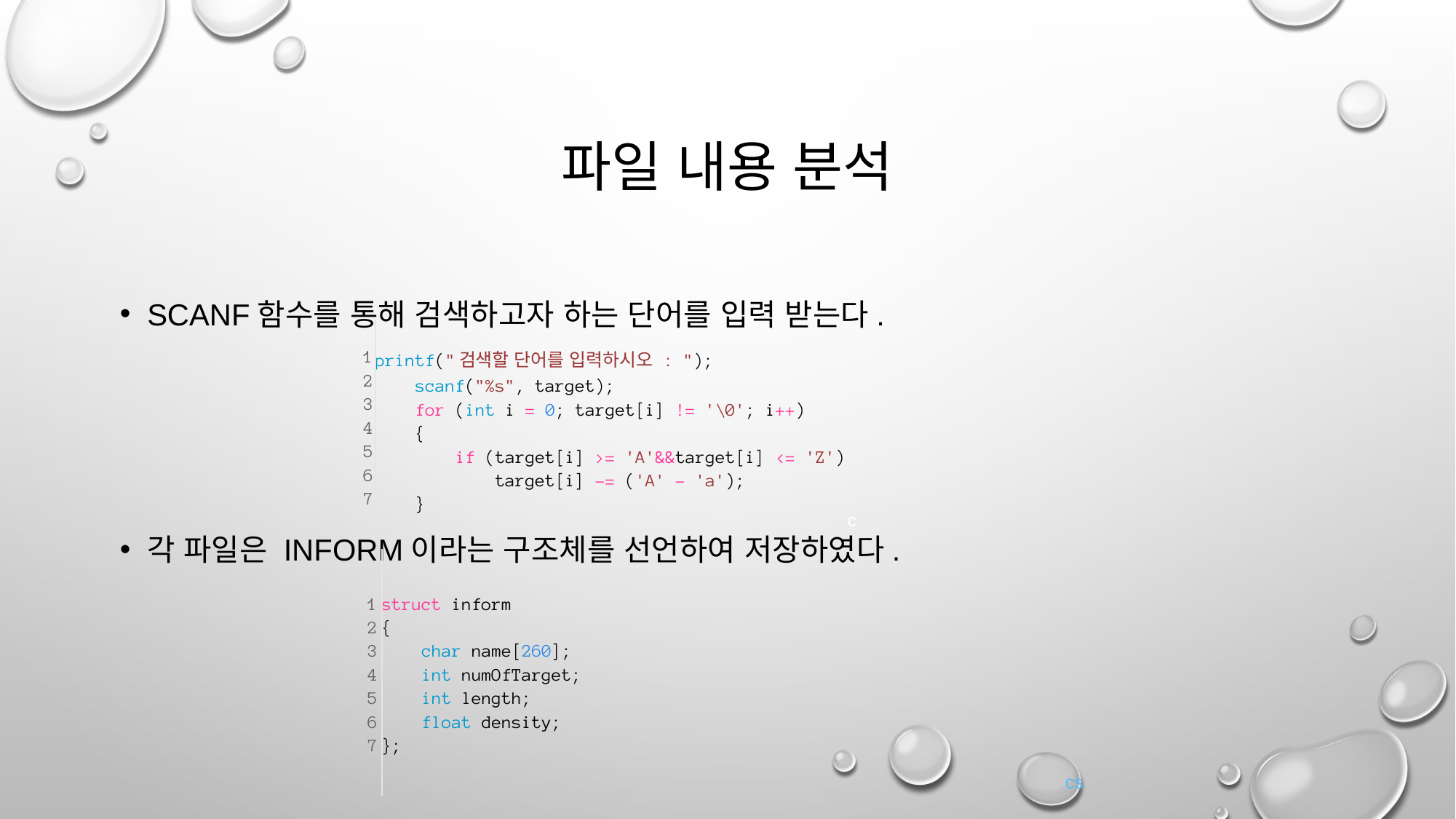

# 파일 내용 분석
Scanf함수를 통해 검색하고자 하는 단어를 입력 받는다.

각 파일은 inform이라는 구조체를 선언하여 저장하였다.
| 1 2 3 4 5 6 7 | printf("검색할 단어를 입력하시오 : ");     scanf("%s", target);     for (int i = 0; target[i] != '\0'; i++)     {         if (target[i] >= 'A'&&target[i] <= 'Z')             target[i] -= ('A' - 'a');     } | c |
| --- | --- | --- |
| 1 2 3 4 5 6 7 | struct inform {     char name[260];     int numOfTarget;     int length;     float density; }; | cs |
| --- | --- | --- |